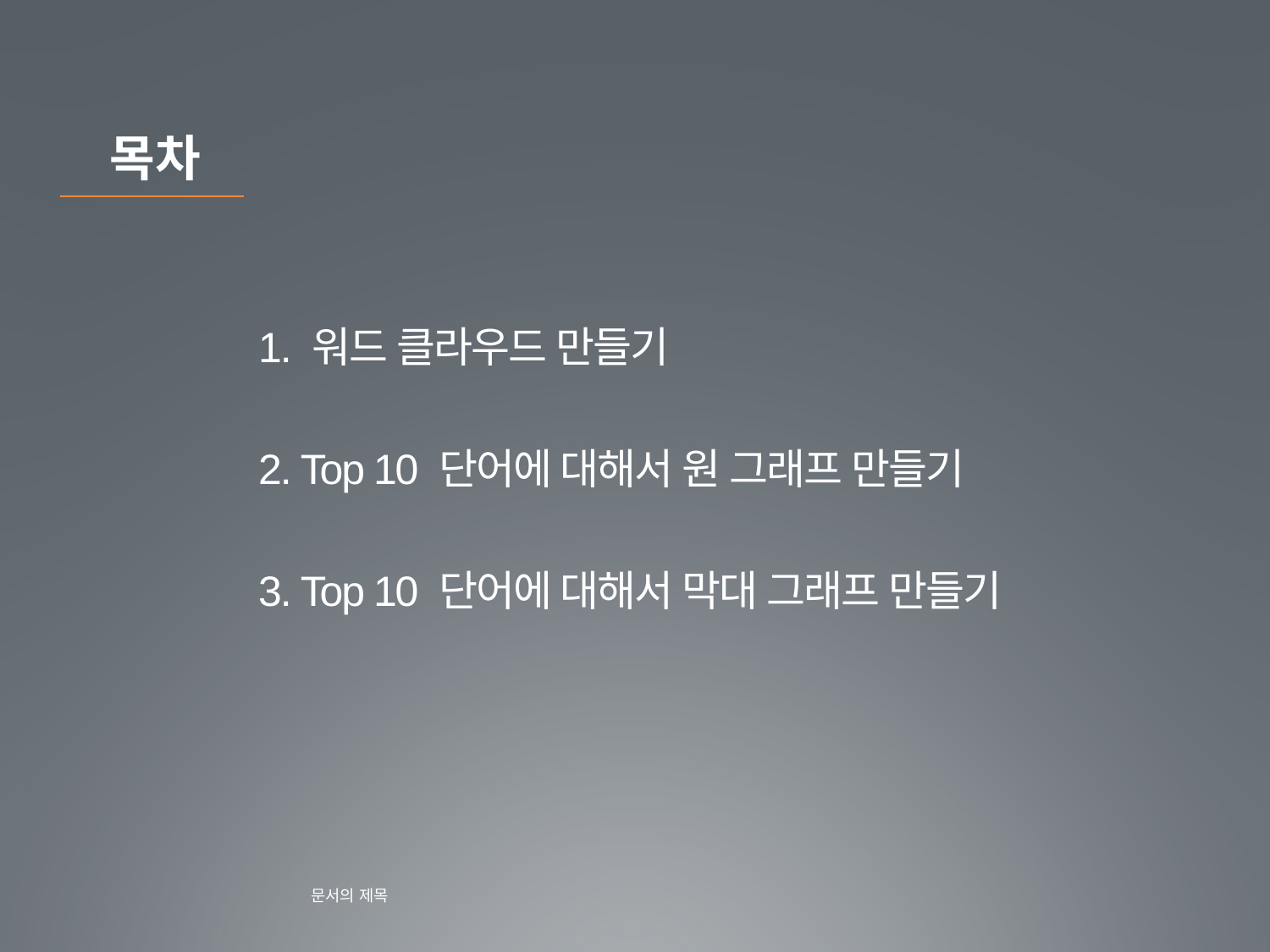

목차
1. 워드 클라우드 만들기
2. Top 10 단어에 대해서 원 그래프 만들기
3. Top 10 단어에 대해서 막대 그래프 만들기
문서의 제목